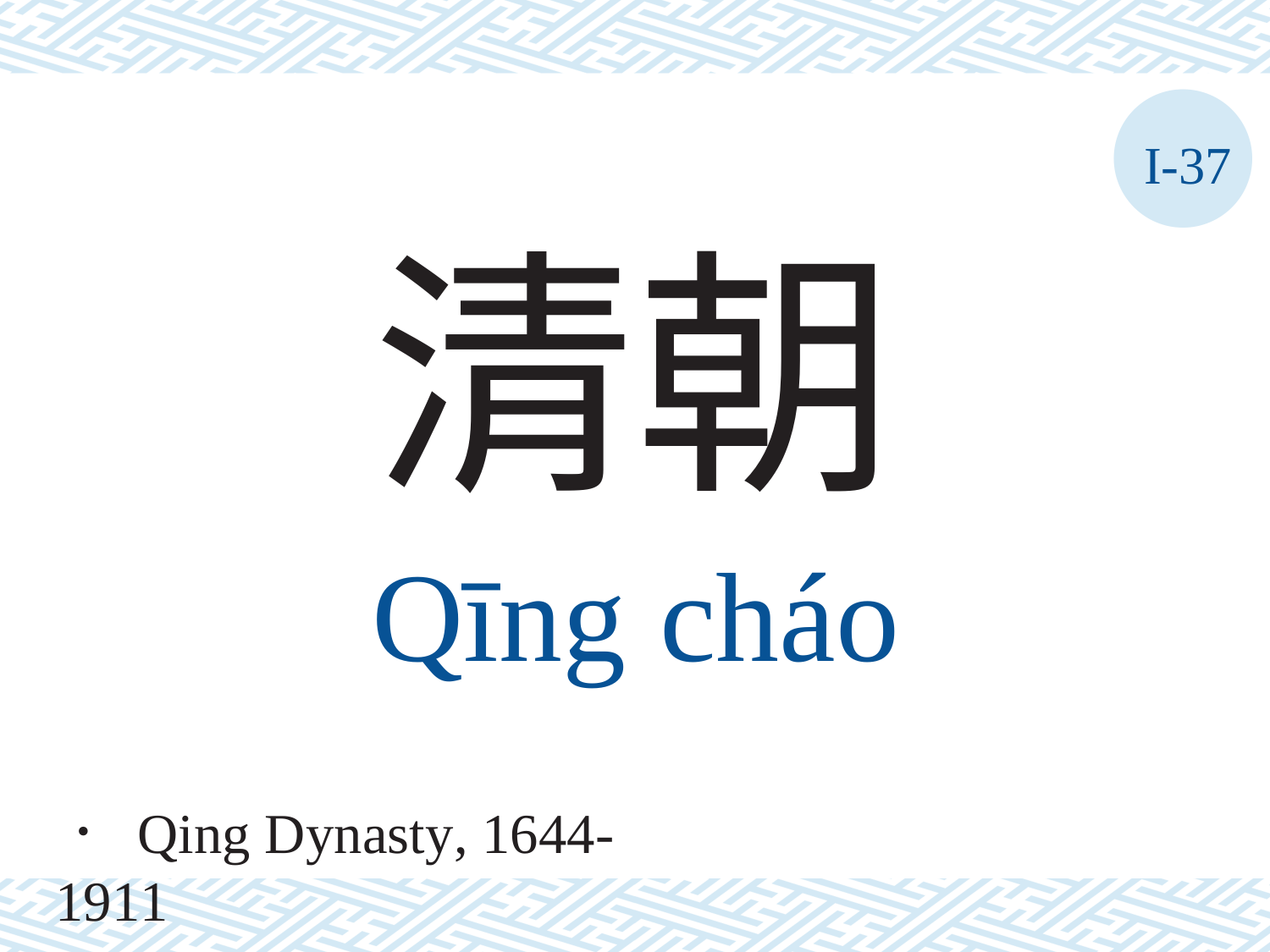

I-37
清朝
Qīng	cháo
． Qing Dynasty, 1644-1911